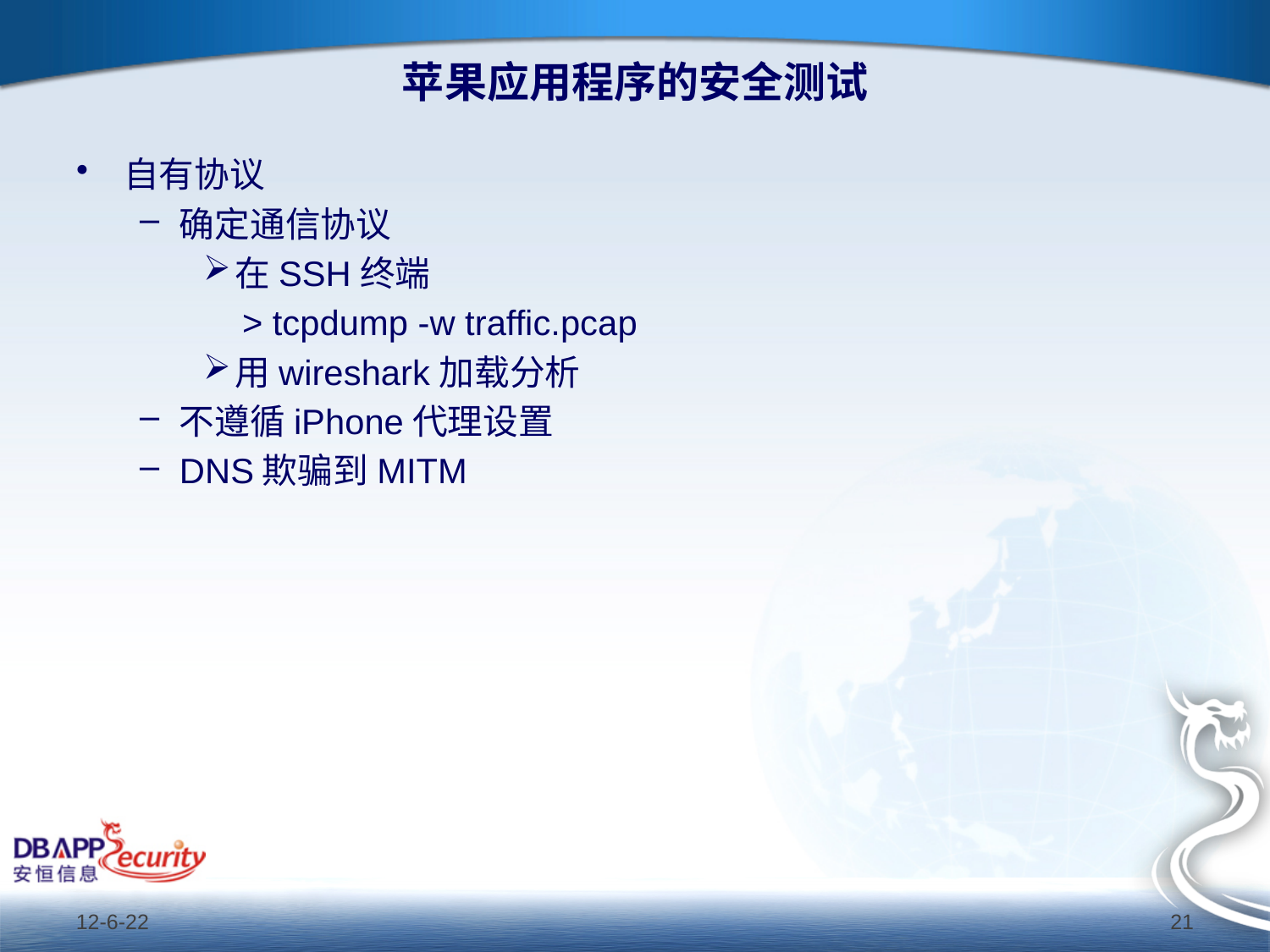

# 苹果应用程序的安全测试
自有协议
确定通信协议
在SSH终端
    > tcpdump -w traffic.pcap
用wireshark加载分析
不遵循iPhone代理设置
DNS欺骗到MITM